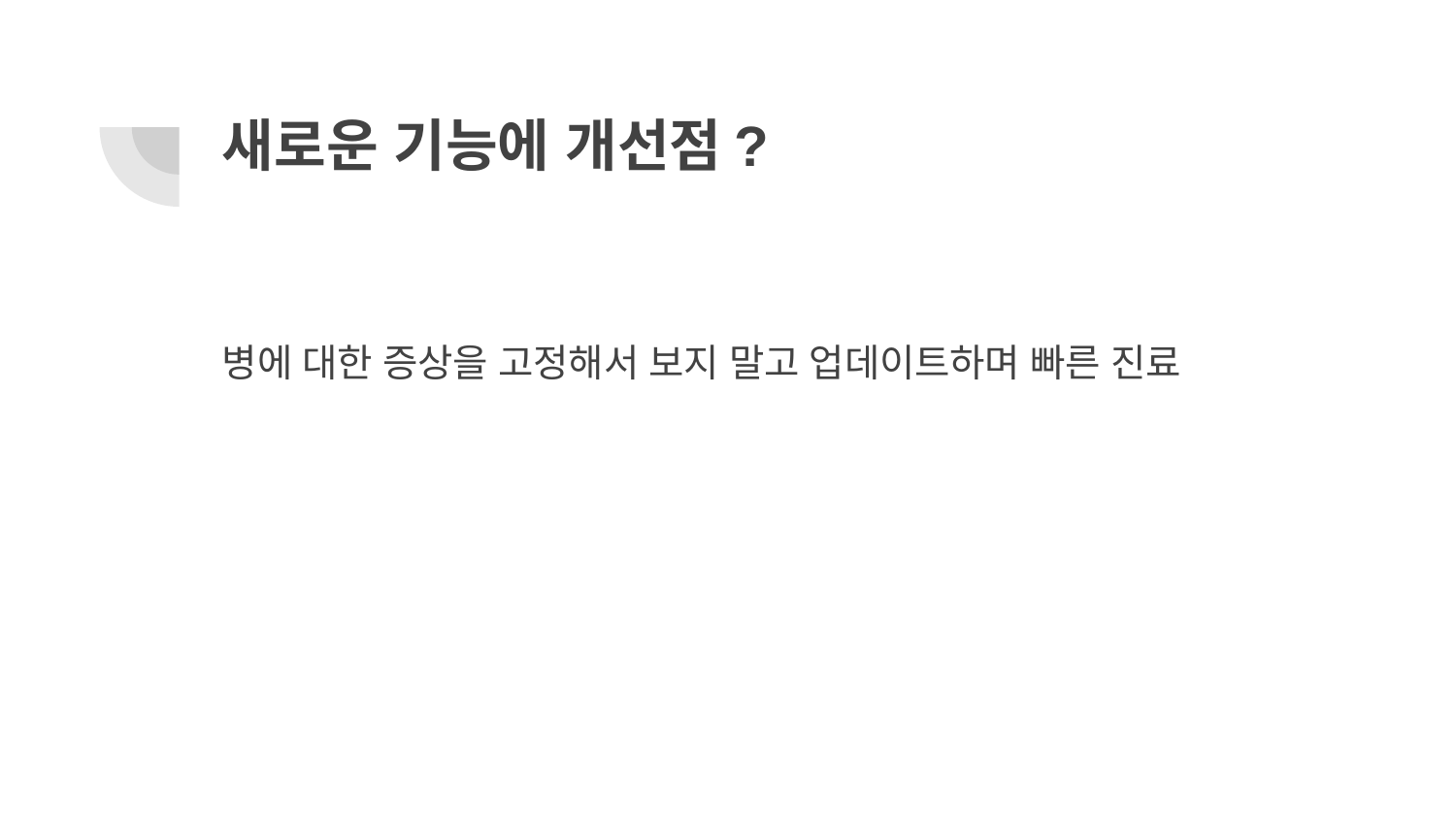

# 새로운 기능에 개선점?
병에 대한 증상을 고정해서 보지 말고 업데이트하며 빠른 진료